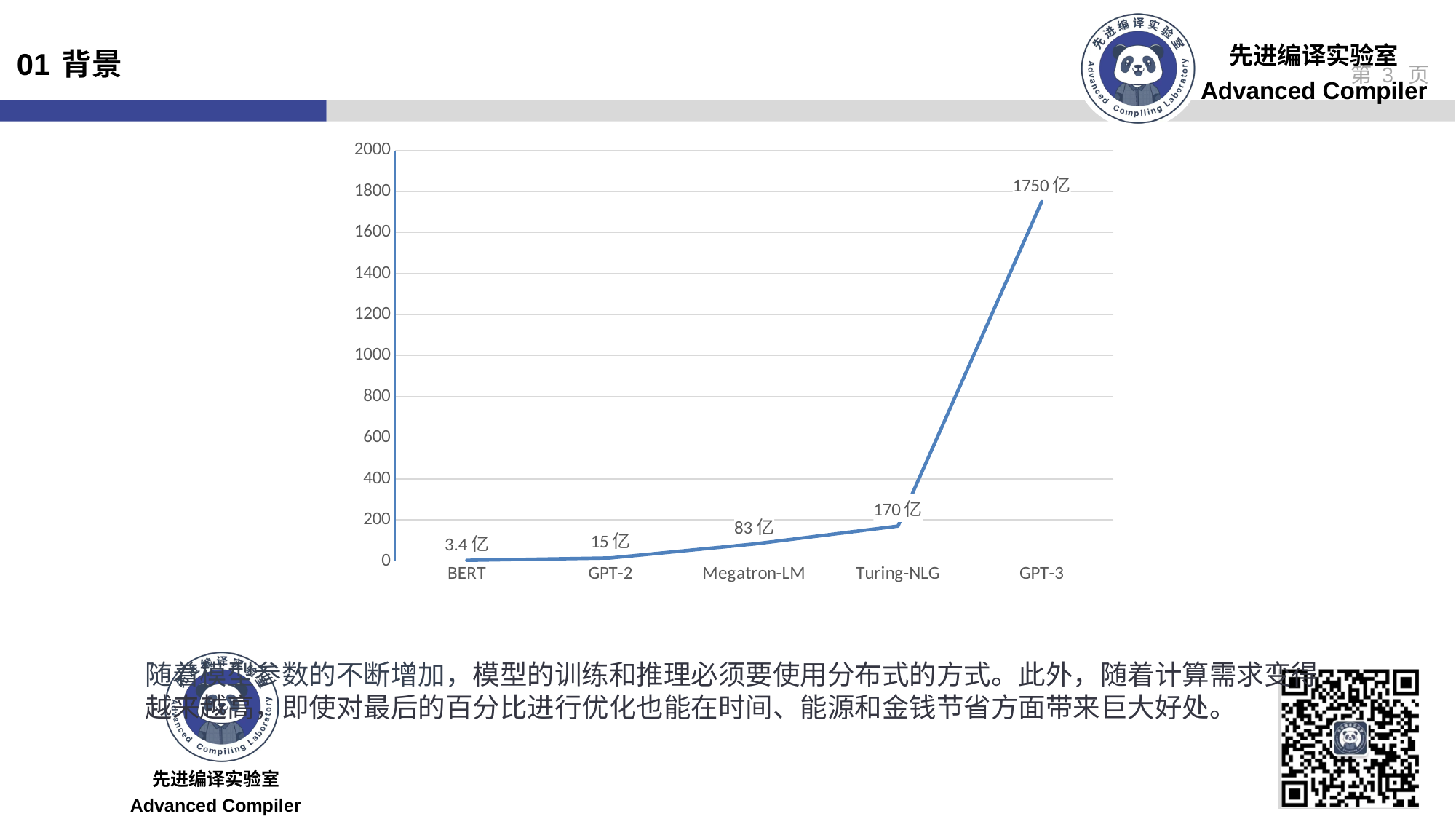

01 背景

### Chart

| Category | 大模型发展 |
|---|---|
| BERT | 3.4 |
| GPT-2 | 15.0 |
| Megatron-LM | 83.0 |
| Turing-NLG | 170.0 |
| GPT-3 | 1750.0 |
随着模型参数的不断增加，模型的训练和推理必须要使用分布式的方式。此外，随着计算需求变得越来越高，即使对最后的百分比进行优化也能在时间、能源和金钱节省方面带来巨大好处。